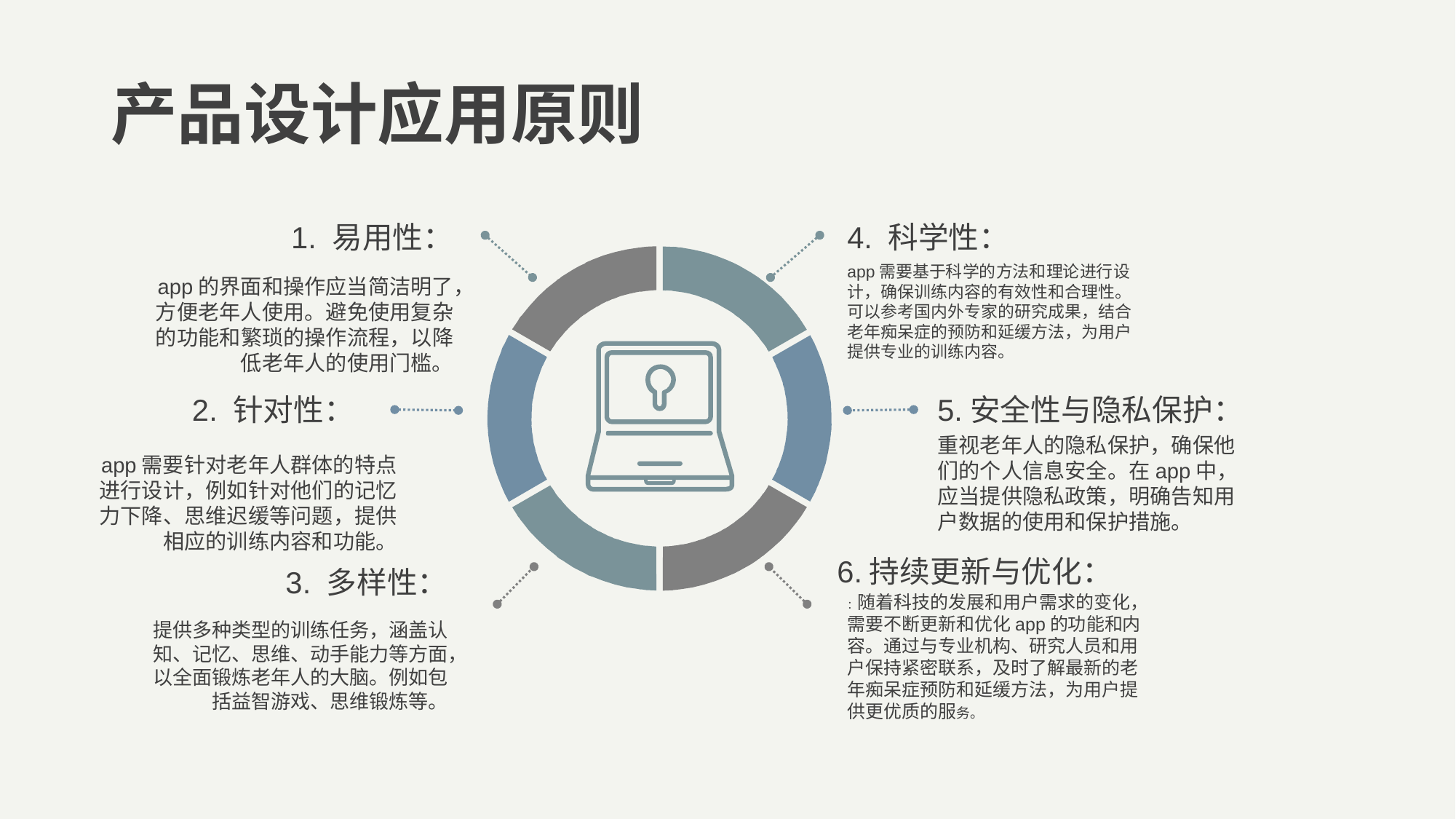

产品设计应用原则
1. 易用性：
4. 科学性：

app需要基于科学的方法和理论进行设计，确保训练内容的有效性和合理性。可以参考国内外专家的研究成果，结合老年痴呆症的预防和延缓方法，为用户提供专业的训练内容。

app的界面和操作应当简洁明了，方便老年人使用。避免使用复杂的功能和繁琐的操作流程，以降低老年人的使用门槛。

2. 针对性：
5.安全性与隐私保护：
重视老年人的隐私保护，确保他们的个人信息安全。在app中，应当提供隐私政策，明确告知用户数据的使用和保护措施。
app需要针对老年人群体的特点进行设计，例如针对他们的记忆力下降、思维迟缓等问题，提供相应的训练内容和功能。

6.持续更新与优化：
3. 多样性：
：随着科技的发展和用户需求的变化，需要不断更新和优化app的功能和内容。通过与专业机构、研究人员和用户保持紧密联系，及时了解最新的老年痴呆症预防和延缓方法，为用户提供更优质的服务。
提供多种类型的训练任务，涵盖认知、记忆、思维、动手能力等方面，以全面锻炼老年人的大脑。例如包括益智游戏、思维锻炼等。